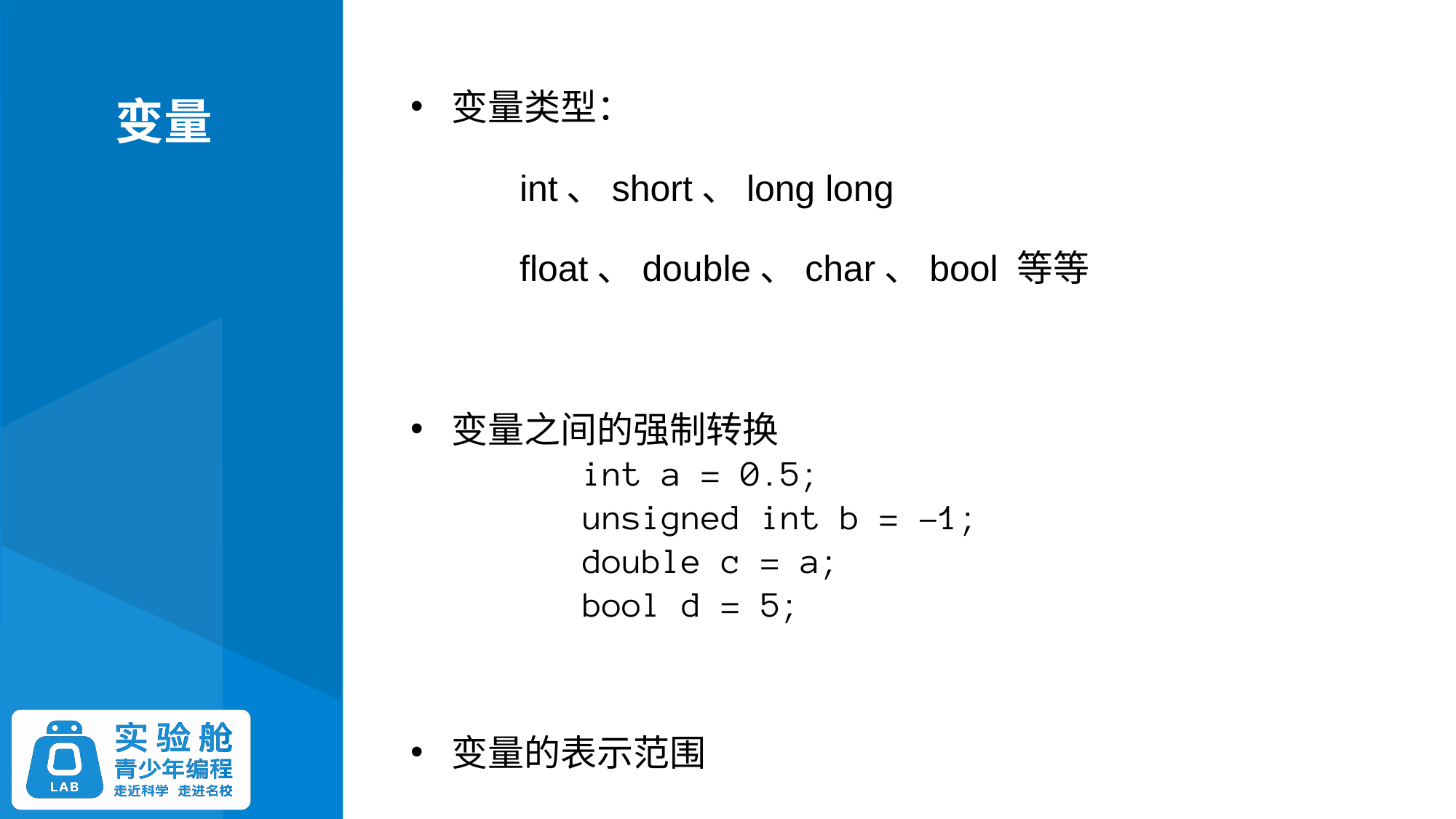

变量
变量类型：
	int、short、long long
	float、double、char、bool 等等

变量之间的强制转换

变量的表示范围
int a = 0.5;
unsigned int b = -1;
double c = a;
bool d = 5;